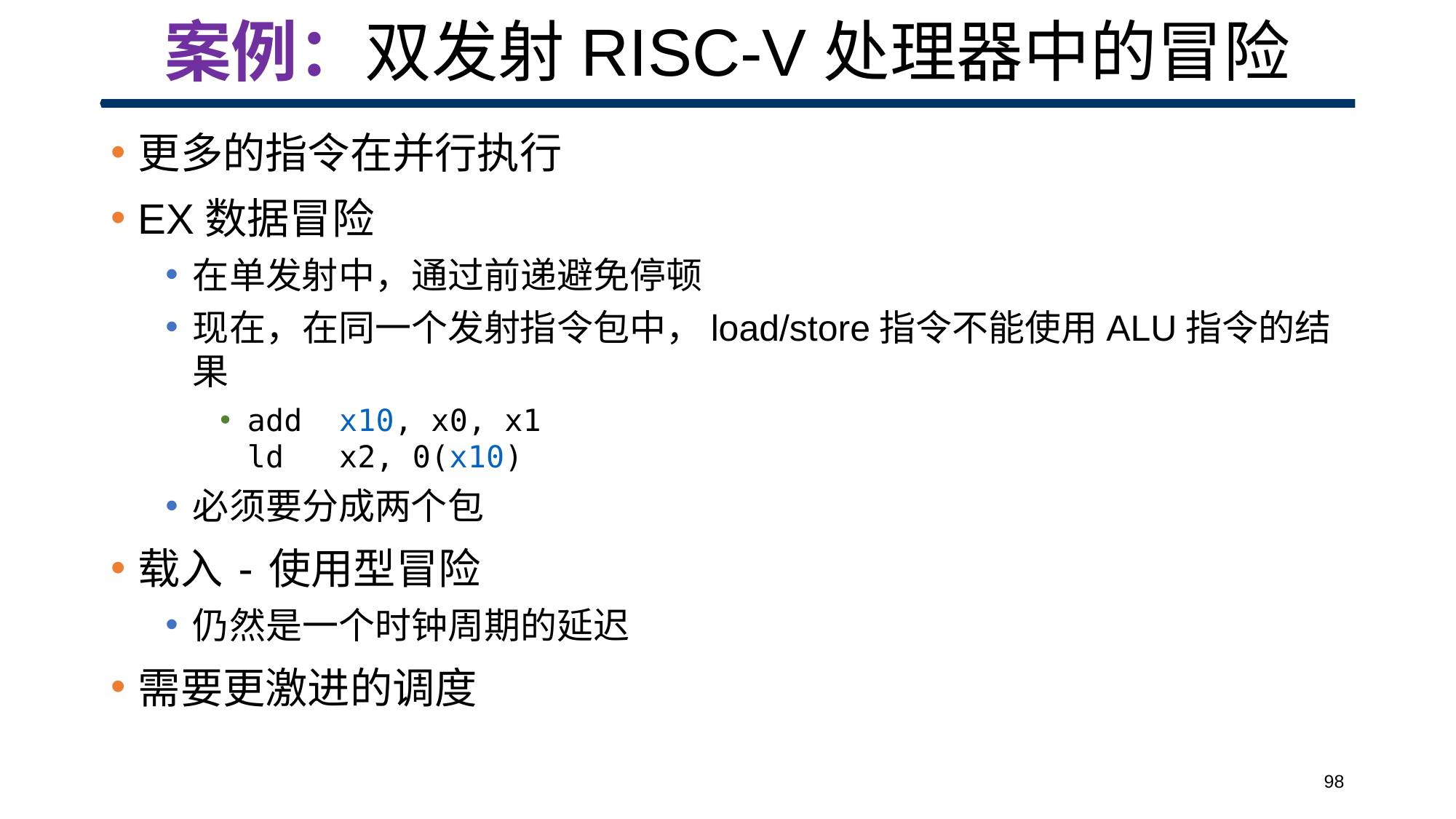

# 案例：双发射RISC-V处理器中的冒险
更多的指令在并行执行
EX数据冒险
在单发射中，通过前递避免停顿
现在，在同一个发射指令包中，load/store指令不能使用ALU指令的结果
add  x10, x0, x1
ld   x2, 0(x10)
必须要分成两个包
载入-使用型冒险
仍然是一个时钟周期的延迟
需要更激进的调度
98